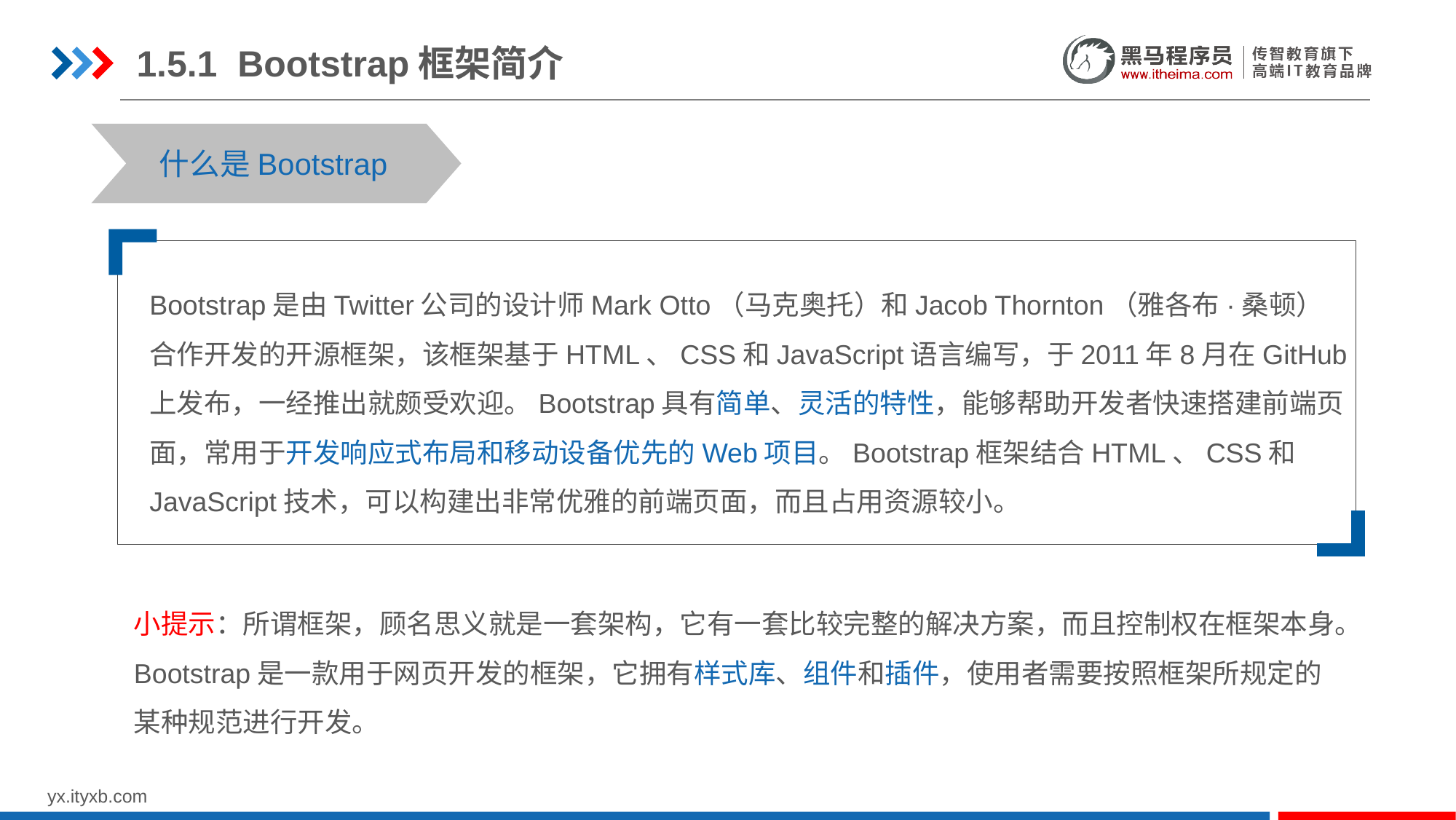

1.5.1  Bootstrap框架简介

什么是Bootstrap

Bootstrap是由Twitter公司的设计师Mark Otto（马克奥托）和Jacob Thornton（雅各布·桑顿）合作开发的开源框架，该框架基于HTML、CSS和JavaScript语言编写，于2011年8月在GitHub上发布，一经推出就颇受欢迎。Bootstrap具有简单、灵活的特性，能够帮助开发者快速搭建前端页面，常用于开发响应式布局和移动设备优先的Web项目。Bootstrap框架结合HTML、CSS和JavaScript技术，可以构建出非常优雅的前端页面，而且占用资源较小。

小提示：所谓框架，顾名思义就是一套架构，它有一套比较完整的解决方案，而且控制权在框架本身。Bootstrap是一款用于网页开发的框架，它拥有样式库、组件和插件，使用者需要按照框架所规定的某种规范进行开发。